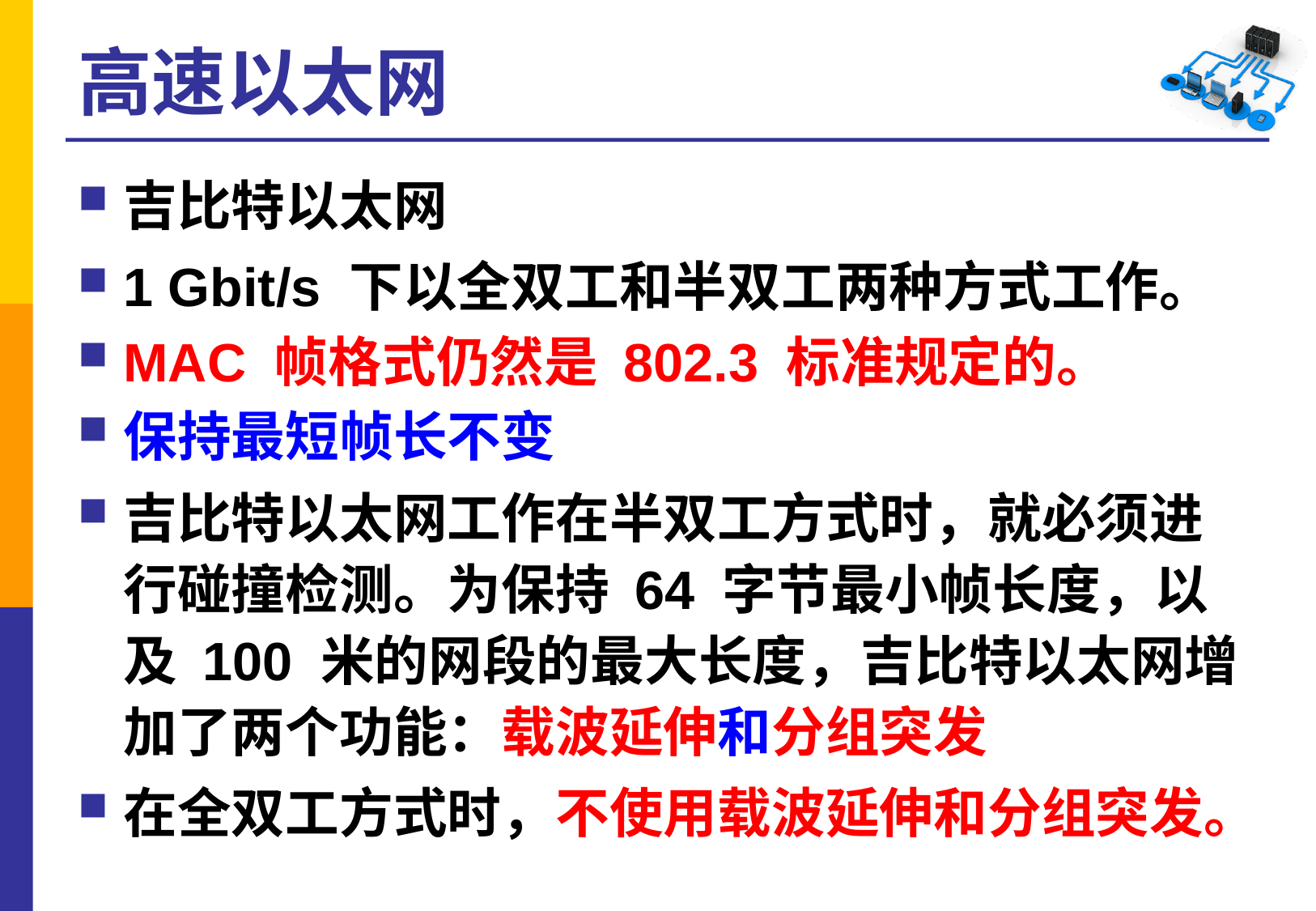

# 高速以太网
吉比特以太网
1 Gbit/s 下以全双工和半双工两种方式工作。
MAC 帧格式仍然是 802.3 标准规定的。
保持最短帧长不变
吉比特以太网工作在半双工方式时，就必须进行碰撞检测。为保持 64 字节最小帧长度，以及 100 米的网段的最大长度，吉比特以太网增加了两个功能：载波延伸和分组突发
在全双工方式时，不使用载波延伸和分组突发。